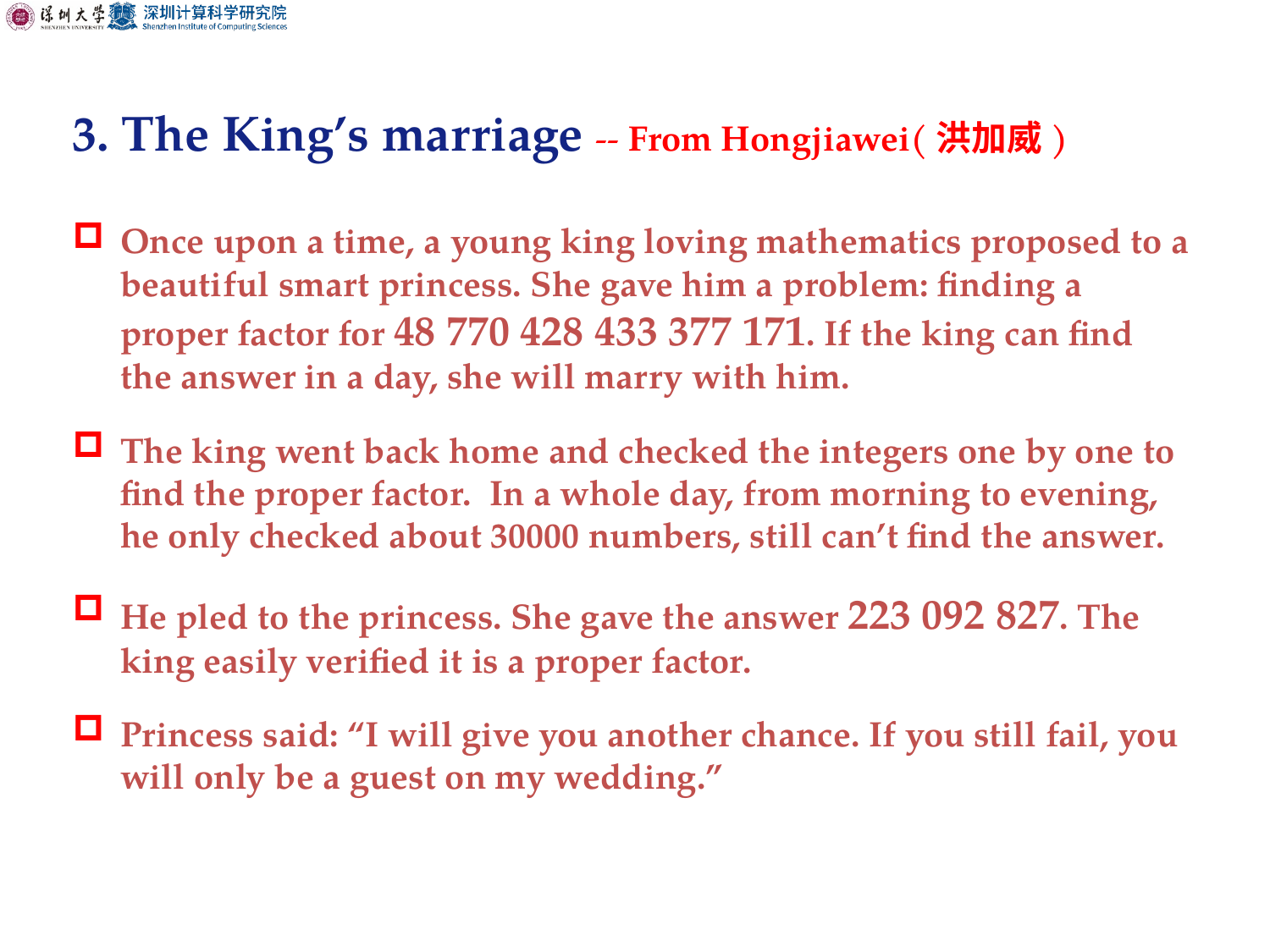

3. The King’s marriage -- From Hongjiawei(洪加威)

Once upon a time, a young king loving mathematics proposed to a beautiful smart princess. She gave him a problem: finding a proper factor for 48 770 428 433 377 171. If the king can find the answer in a day, she will marry with him.
The king went back home and checked the integers one by one to find the proper factor.  In a whole day, from morning to evening, he only checked about 30000 numbers, still can’t find the answer.
He pled to the princess. She gave the answer 223 092 827. The king easily verified it is a proper factor.
Princess said: “I will give you another chance. If you still fail, you will only be a guest on my wedding.”